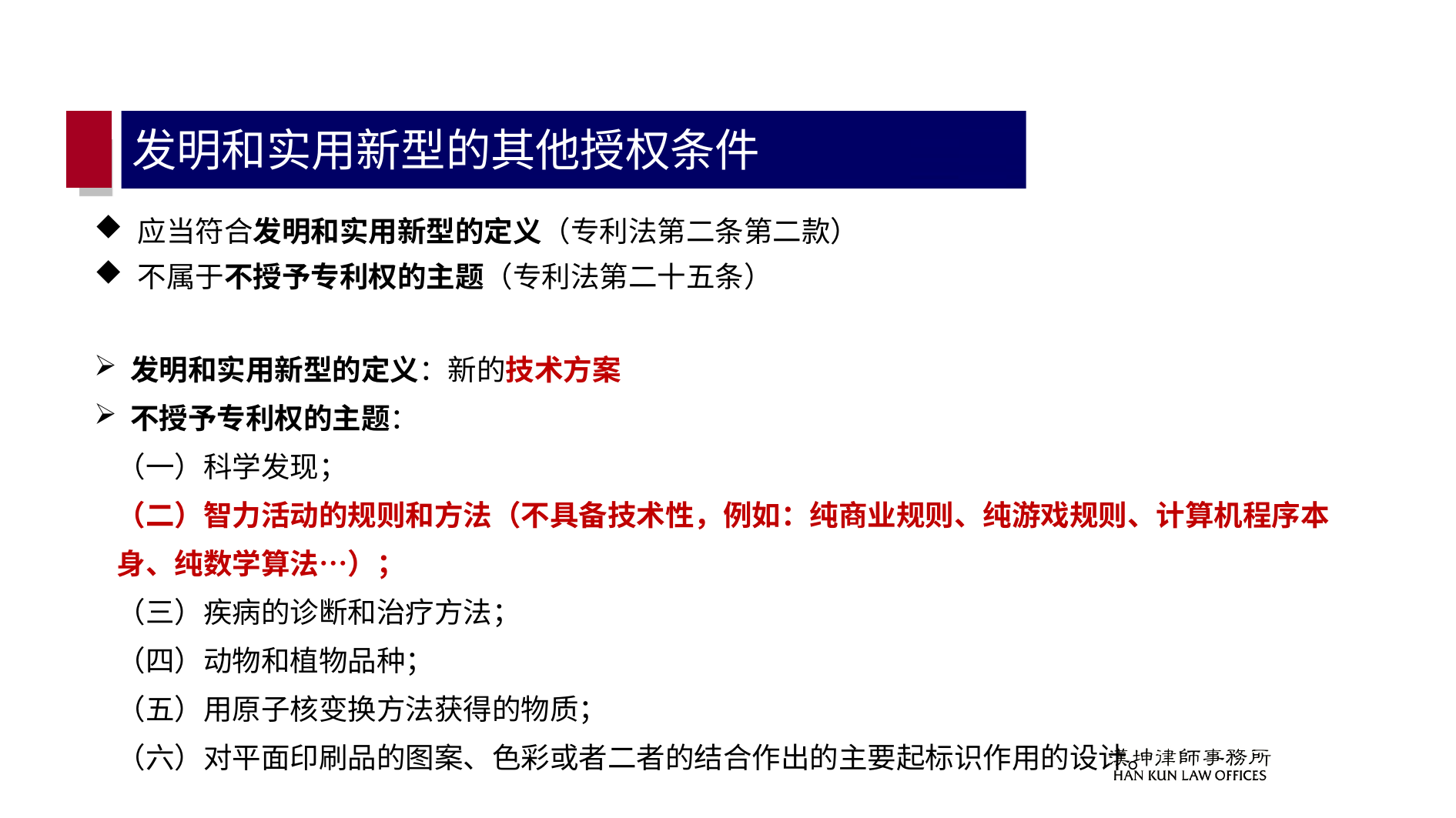

# 发明和实用新型的其他授权条件
应当符合发明和实用新型的定义（专利法第二条第二款）
不属于不授予专利权的主题（专利法第二十五条）

发明和实用新型的定义：新的技术方案
不授予专利权的主题：
（一）科学发现；
（二）智力活动的规则和方法（不具备技术性，例如：纯商业规则、纯游戏规则、计算机程序本身、纯数学算法…）；
（三）疾病的诊断和治疗方法；
（四）动物和植物品种；
（五）用原子核变换方法获得的物质；
（六）对平面印刷品的图案、色彩或者二者的结合作出的主要起标识作用的设计。